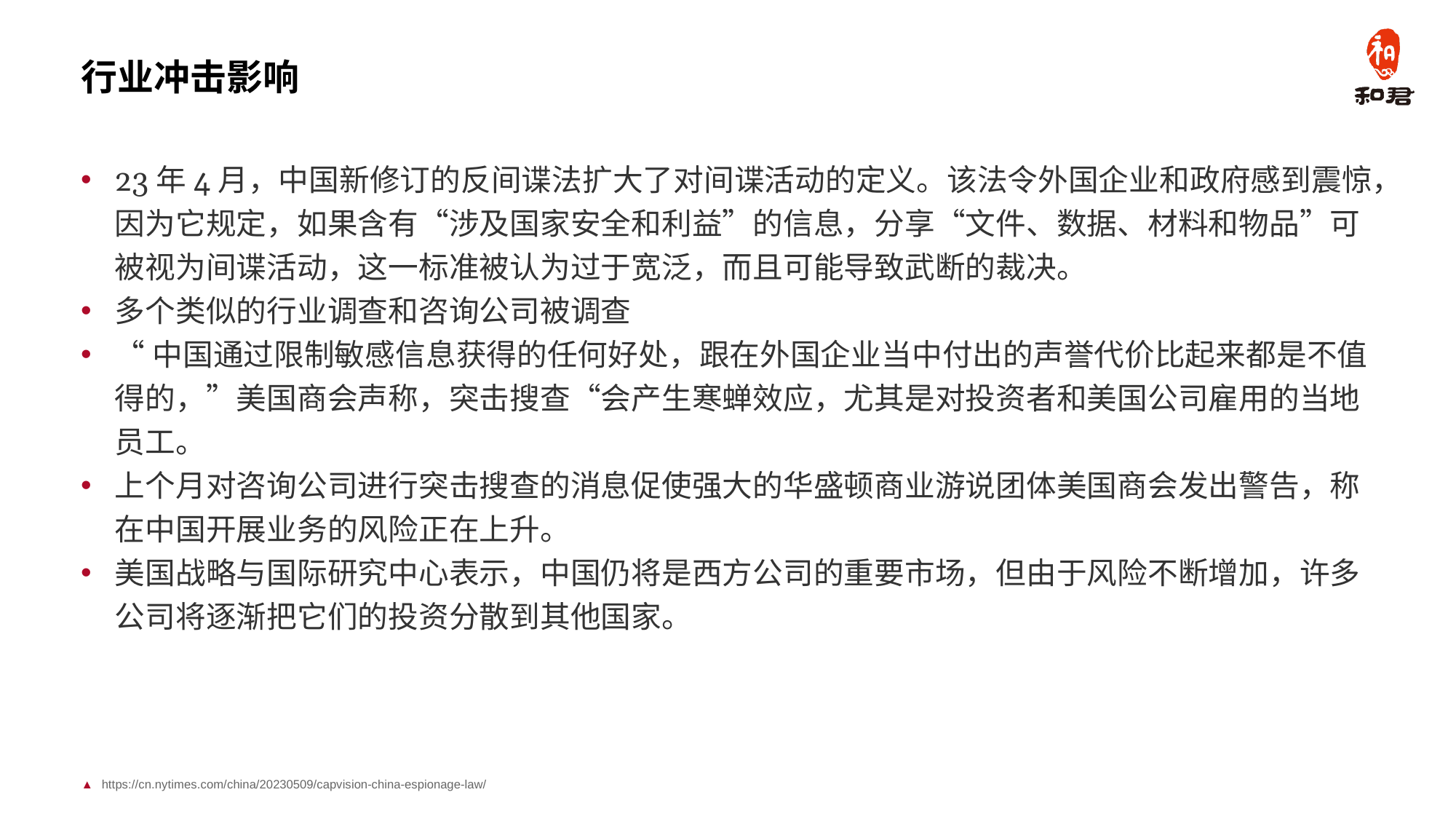

# 行业冲击影响
23年4月，中国新修订的反间谍法扩大了对间谍活动的定义。该法令外国企业和政府感到震惊，因为它规定，如果含有“涉及国家安全和利益”的信息，分享“文件、数据、材料和物品”可被视为间谍活动，这一标准被认为过于宽泛，而且可能导致武断的裁决。
多个类似的行业调查和咨询公司被调查
“中国通过限制敏感信息获得的任何好处，跟在外国企业当中付出的声誉代价比起来都是不值得的，”美国商会声称，突击搜查“会产生寒蝉效应，尤其是对投资者和美国公司雇用的当地员工。
上个月对咨询公司进行突击搜查的消息促使强大的华盛顿商业游说团体美国商会发出警告，称在中国开展业务的风险正在上升。
美国战略与国际研究中心表示，中国仍将是西方公司的重要市场，但由于风险不断增加，许多公司将逐渐把它们的投资分散到其他国家。

https://cn.nytimes.com/china/20230509/capvision-china-espionage-law/